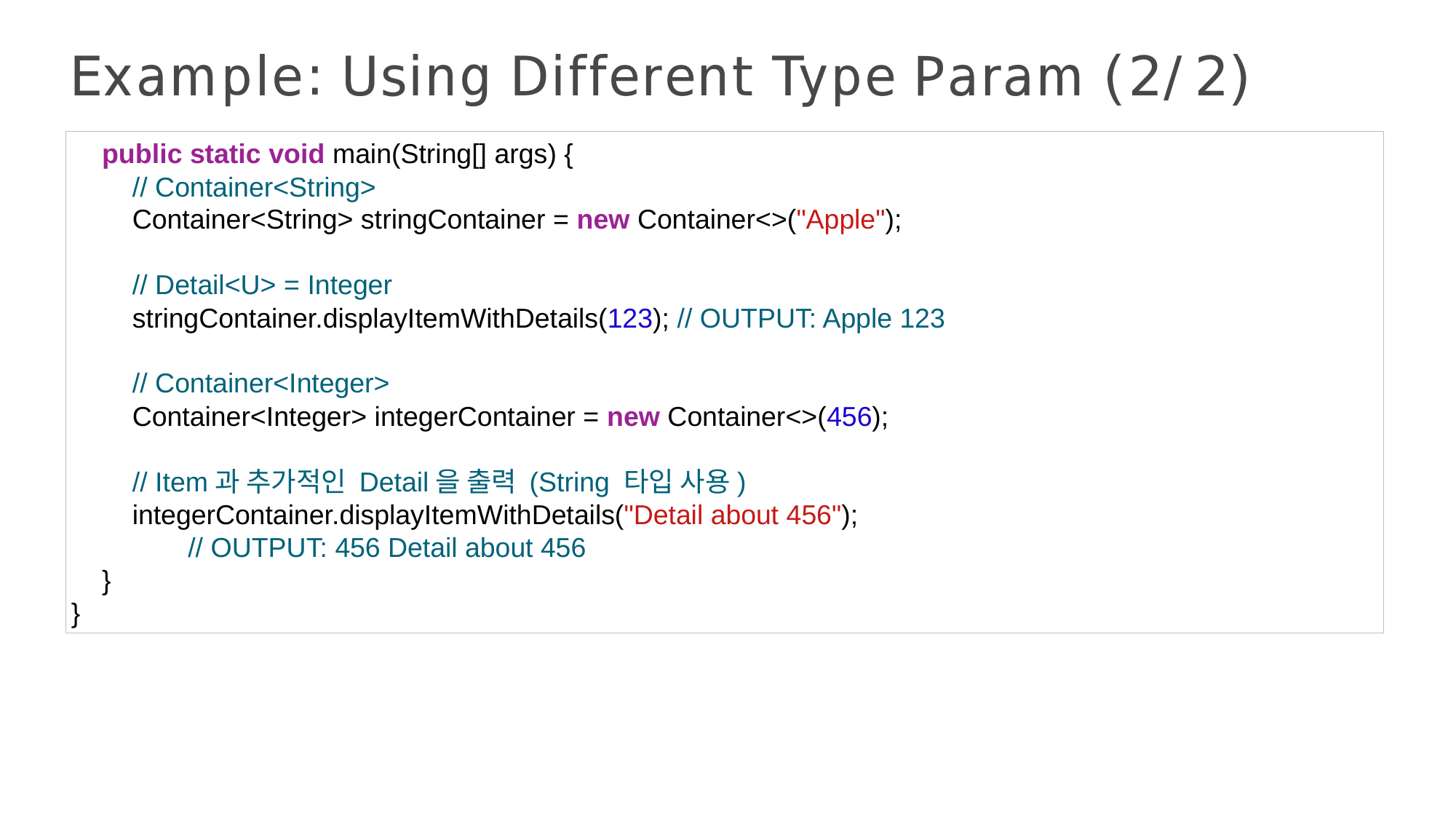

# Example: Using Different Type Param (2/2)
    public static void main(String[] args) {
        // Container<String>
        Container<String> stringContainer = new Container<>("Apple");

        // Detail<U> = Integer
        stringContainer.displayItemWithDetails(123); // OUTPUT: Apple 123

        // Container<Integer>
        Container<Integer> integerContainer = new Container<>(456);

        // Item과 추가적인 Detail을 출력 (String 타입 사용)
        integerContainer.displayItemWithDetails("Detail about 456");
	 // OUTPUT: 456 Detail about 456
    }
}
13